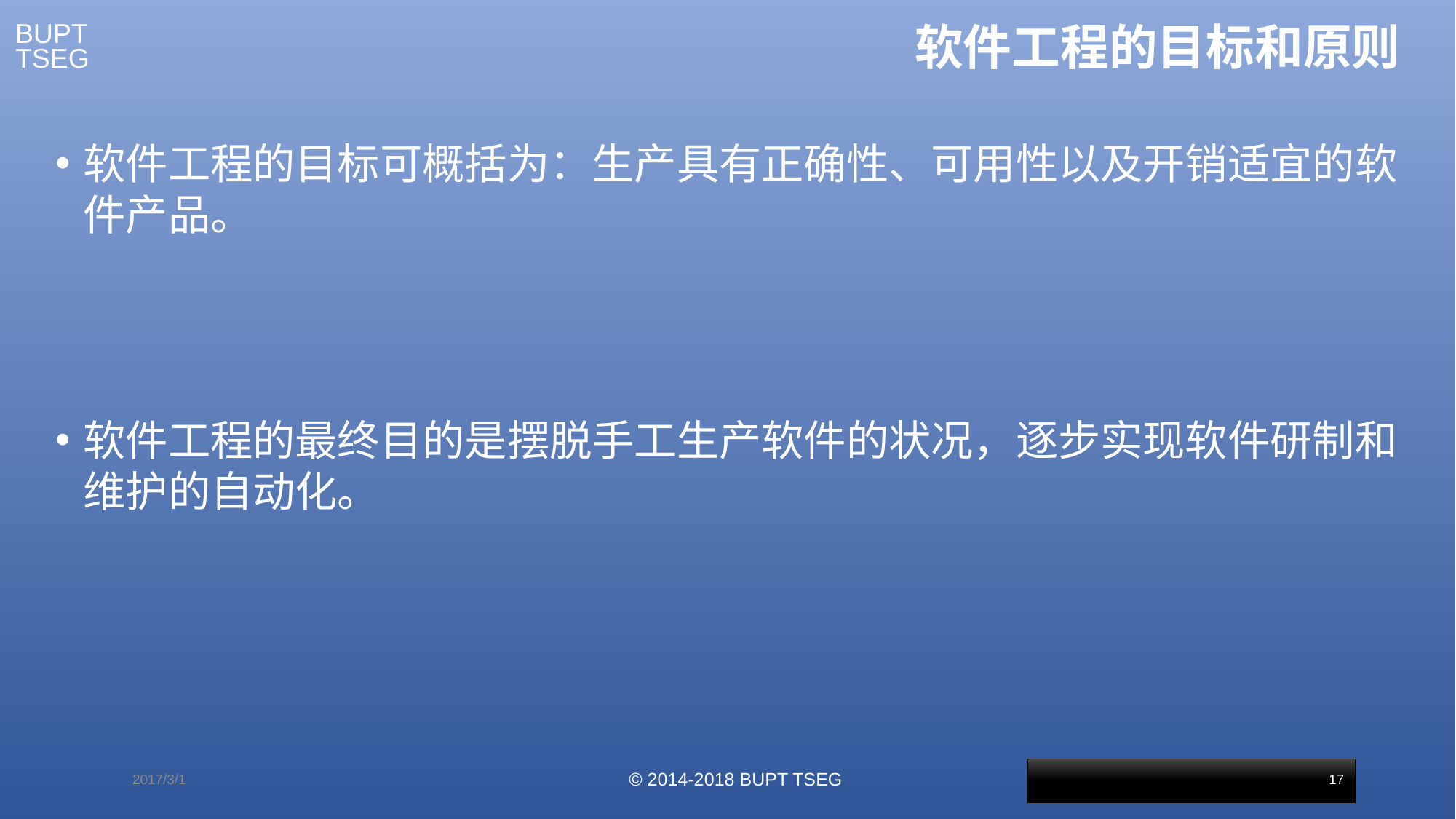

# 软件工程的目标和原则
软件工程的目标可概括为：生产具有正确性、可用性以及开销适宜的软件产品。

软件工程的最终目的是摆脱手工生产软件的状况，逐步实现软件研制和维护的自动化。

2017/3/1
© 2014-2018 BUPT TSEG
17